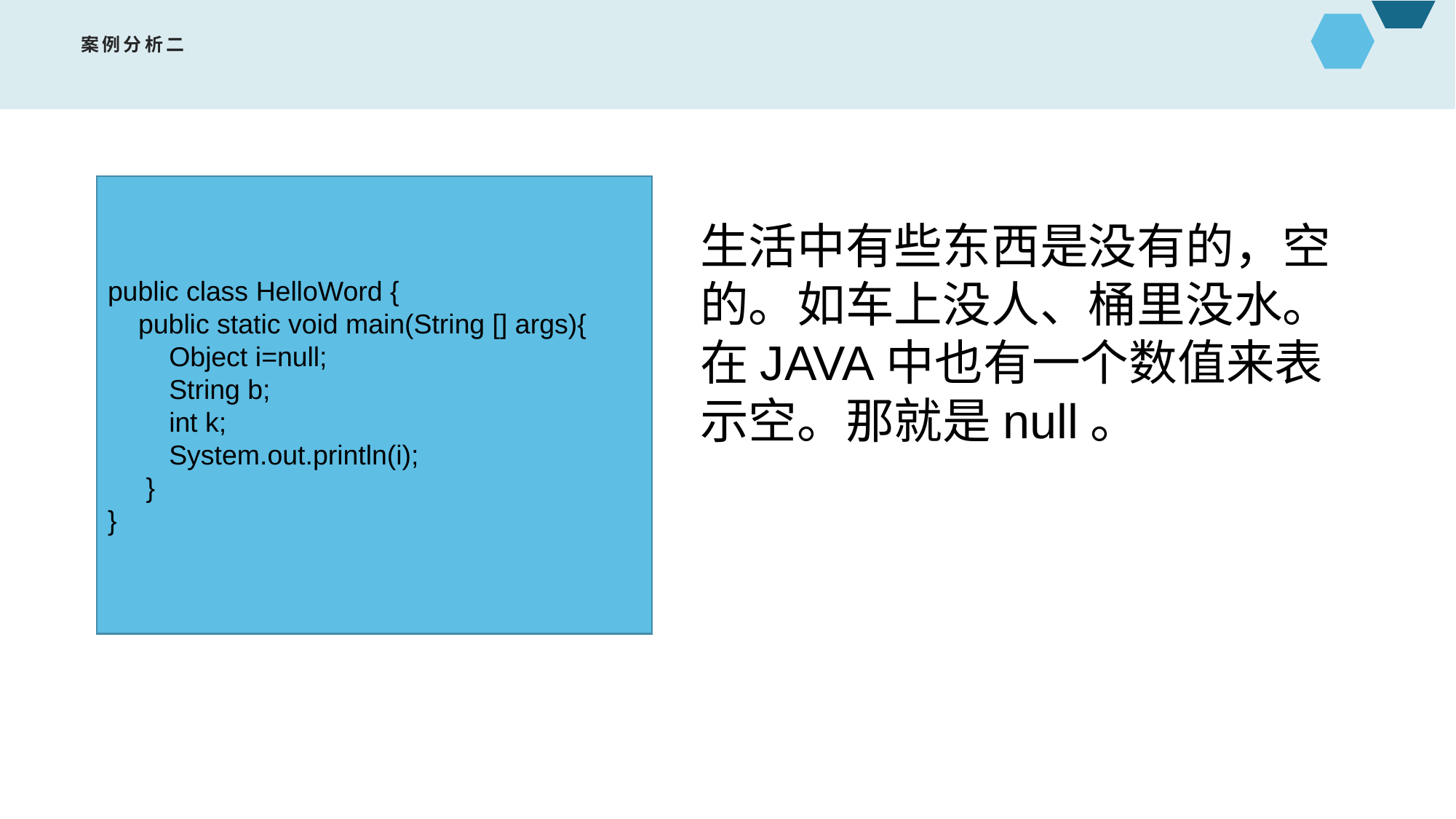

# 案例分析二
public class HelloWord {
    public static void main(String [] args){
        Object i=null;
        String b;
        int k;
        System.out.println(i);
     }
}
生活中有些东西是没有的，空的。如车上没人、桶里没水。
在JAVA中也有一个数值来表示空。那就是null。